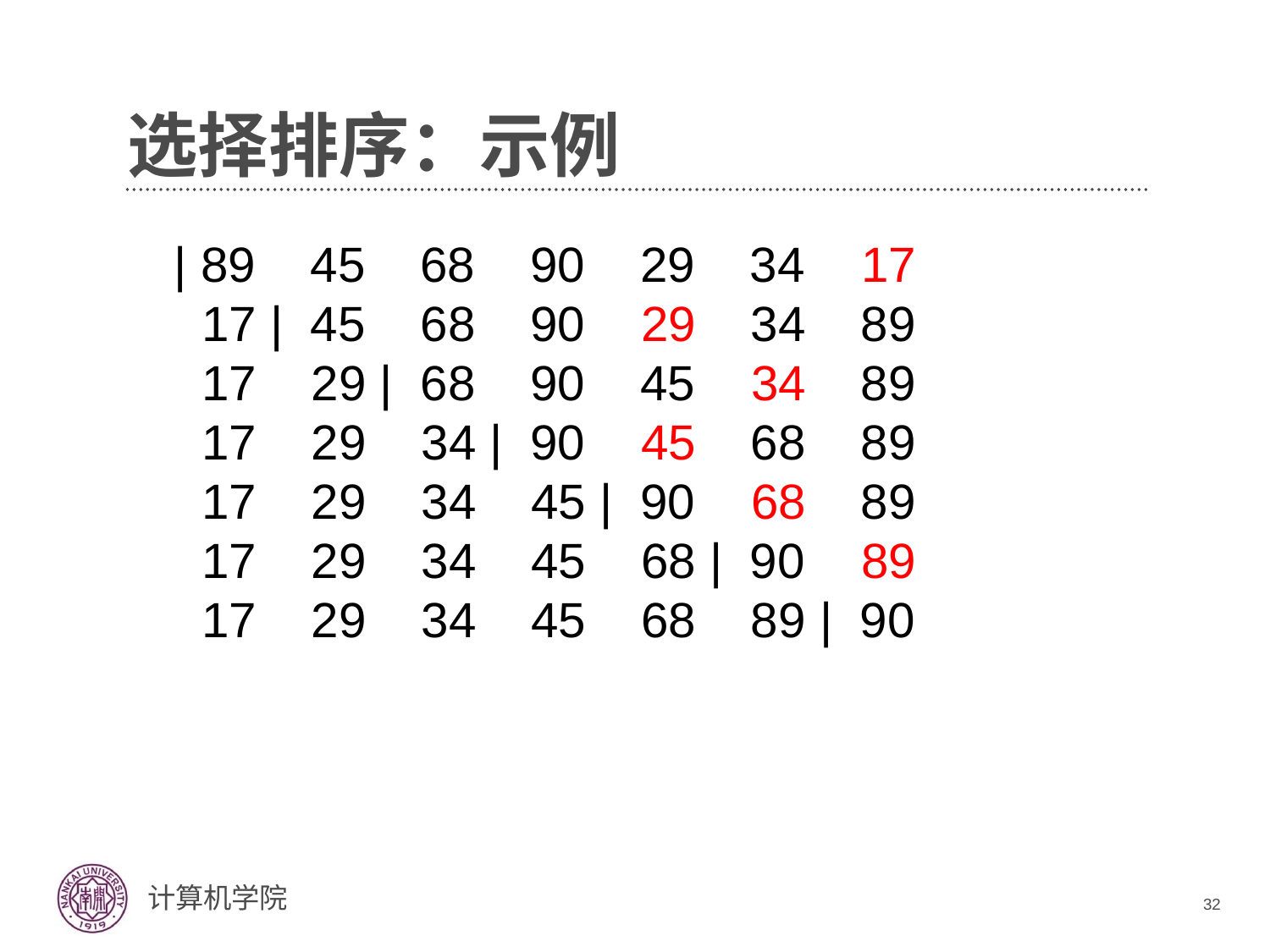

# 选择排序：示例
| 89    45    68    90    29    34    17
  17 |  45    68    90    29    34    89
  17    29 |  68    90    45    34    89
  17    29    34 |  90    45    68    89
  17    29    34    45 |  90    68    89
  17    29    34    45    68 |  90    89
  17    29    34    45    68    89 |  90
32